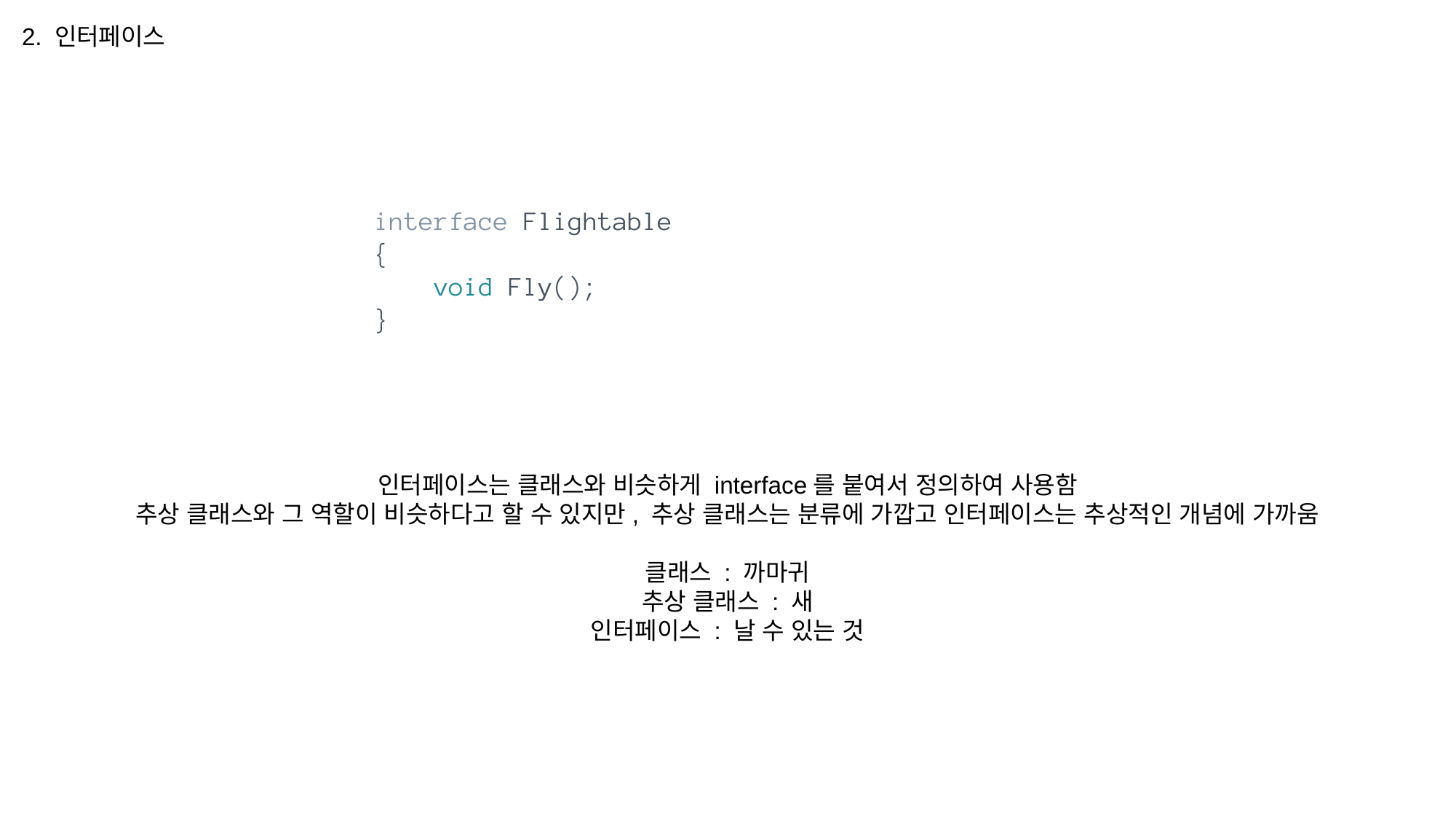

2. 인터페이스
interface Flightable
{
    void Fly();
}
인터페이스는 클래스와 비슷하게 interface를 붙여서 정의하여 사용함
추상 클래스와 그 역할이 비슷하다고 할 수 있지만, 추상 클래스는 분류에 가깝고 인터페이스는 추상적인 개념에 가까움

클래스 : 까마귀
추상 클래스 : 새
인터페이스 : 날 수 있는 것